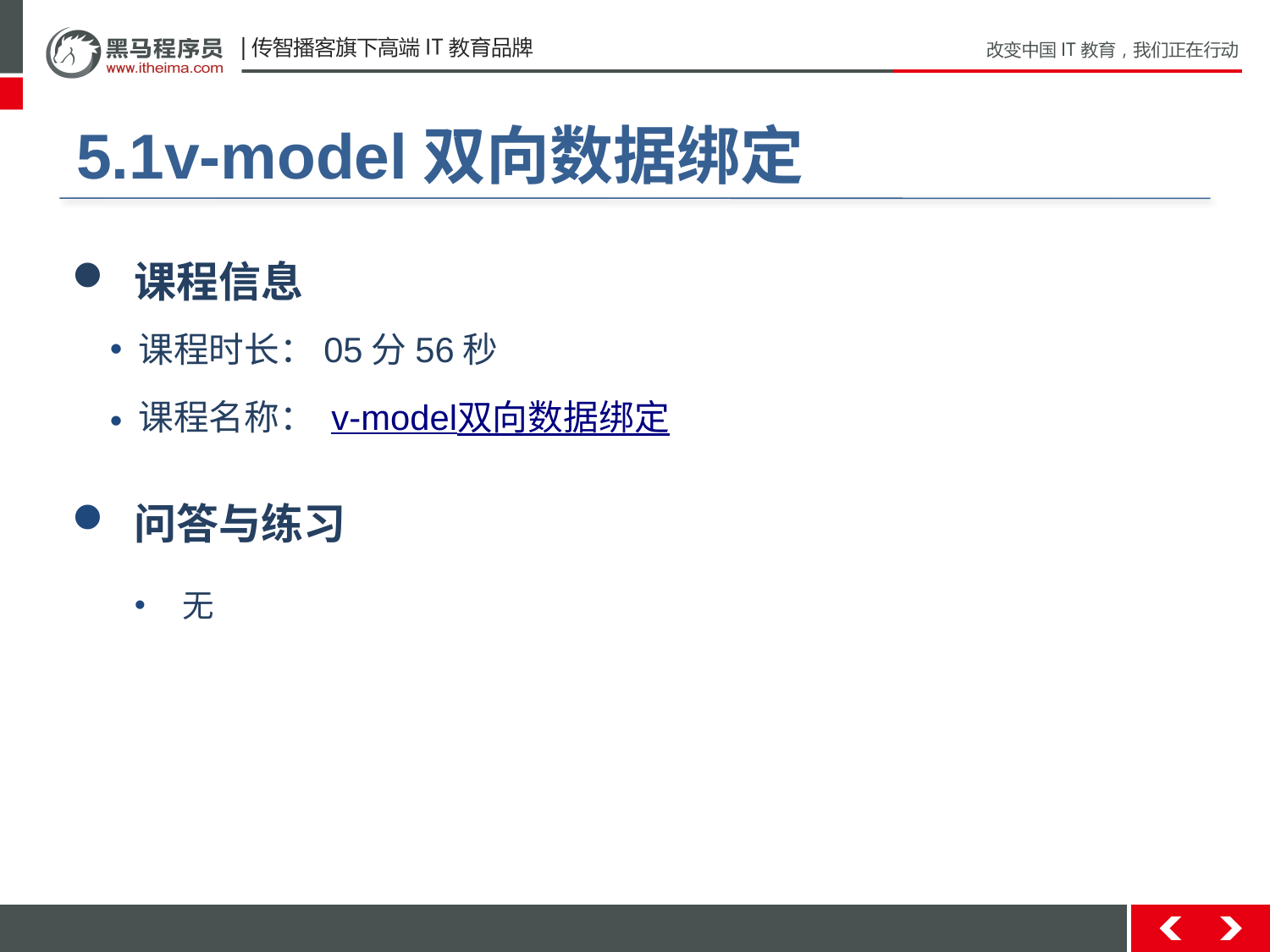

#
5.1v-model双向数据绑定
 课程信息
 课程时长：05分56秒
 课程名称： v-model双向数据绑定
 问答与练习
无